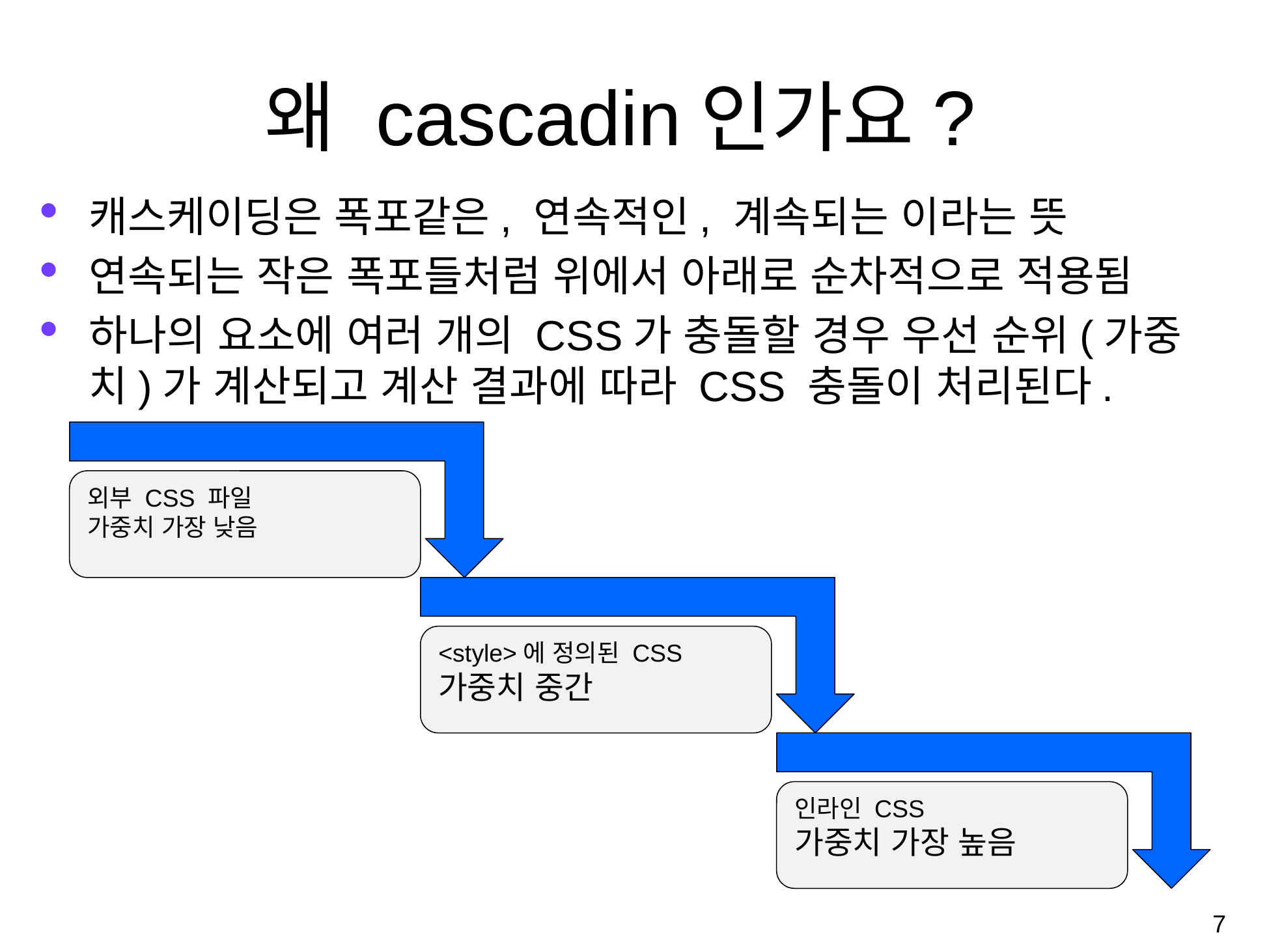

# 왜 cascadin인가요?
캐스케이딩은 폭포같은, 연속적인, 계속되는 이라는 뜻
연속되는 작은 폭포들처럼 위에서 아래로 순차적으로 적용됨
하나의 요소에 여러 개의 CSS가 충돌할 경우 우선 순위(가중치)가 계산되고 계산 결과에 따라 CSS 충돌이 처리된다.

외부 CSS 파일
가중치 가장 낮음

<style>에 정의된 CSS
가중치 중간

인라인 CSS
가중치 가장 높음
7